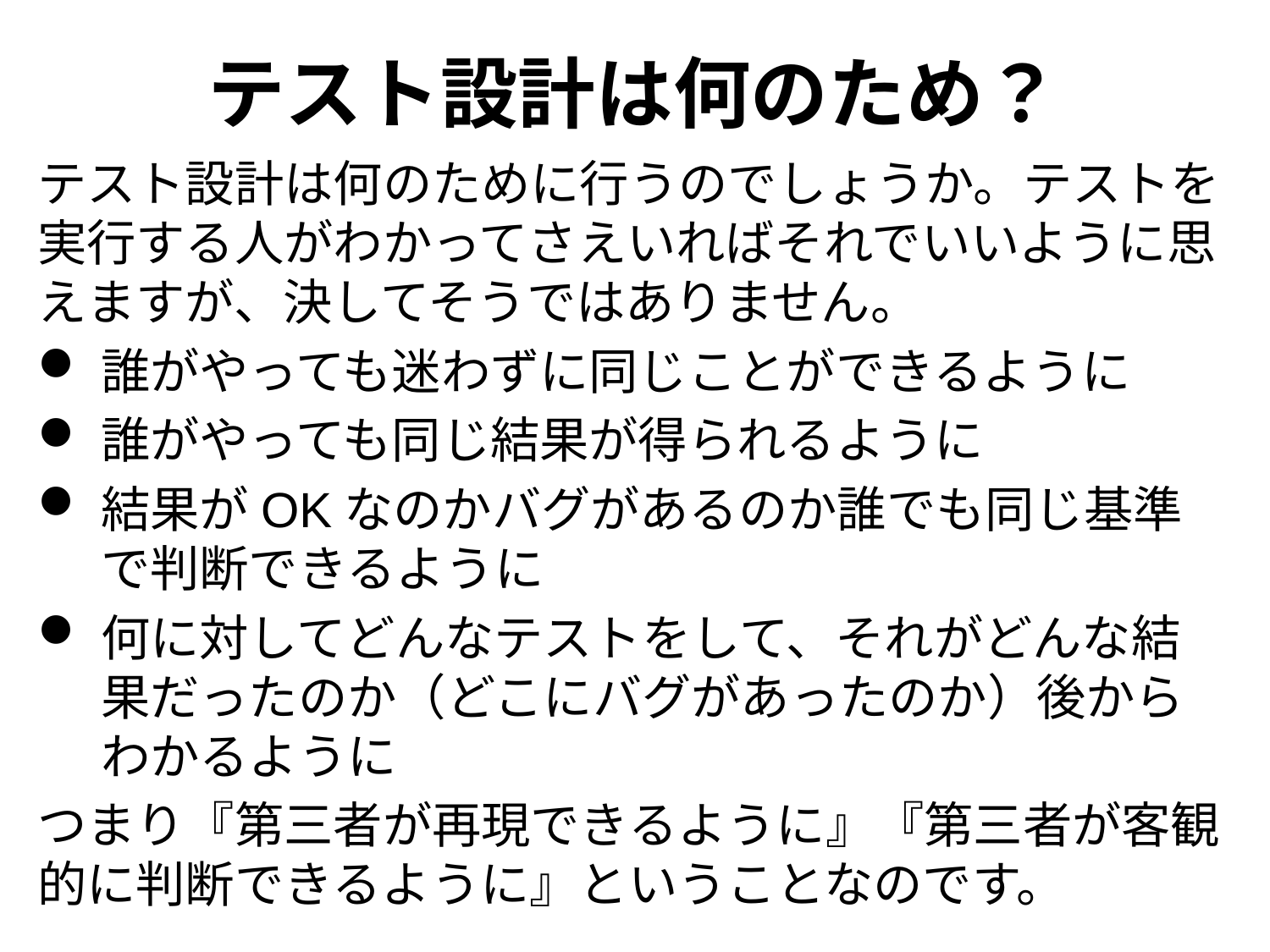

# テスト設計は何のため？
テスト設計は何のために行うのでしょうか。テストを実行する人がわかってさえいればそれでいいように思えますが、決してそうではありません。
誰がやっても迷わずに同じことができるように
誰がやっても同じ結果が得られるように
結果がOKなのかバグがあるのか誰でも同じ基準で判断できるように
何に対してどんなテストをして、それがどんな結果だったのか（どこにバグがあったのか）後からわかるように
つまり『第三者が再現できるように』『第三者が客観的に判断できるように』ということなのです。